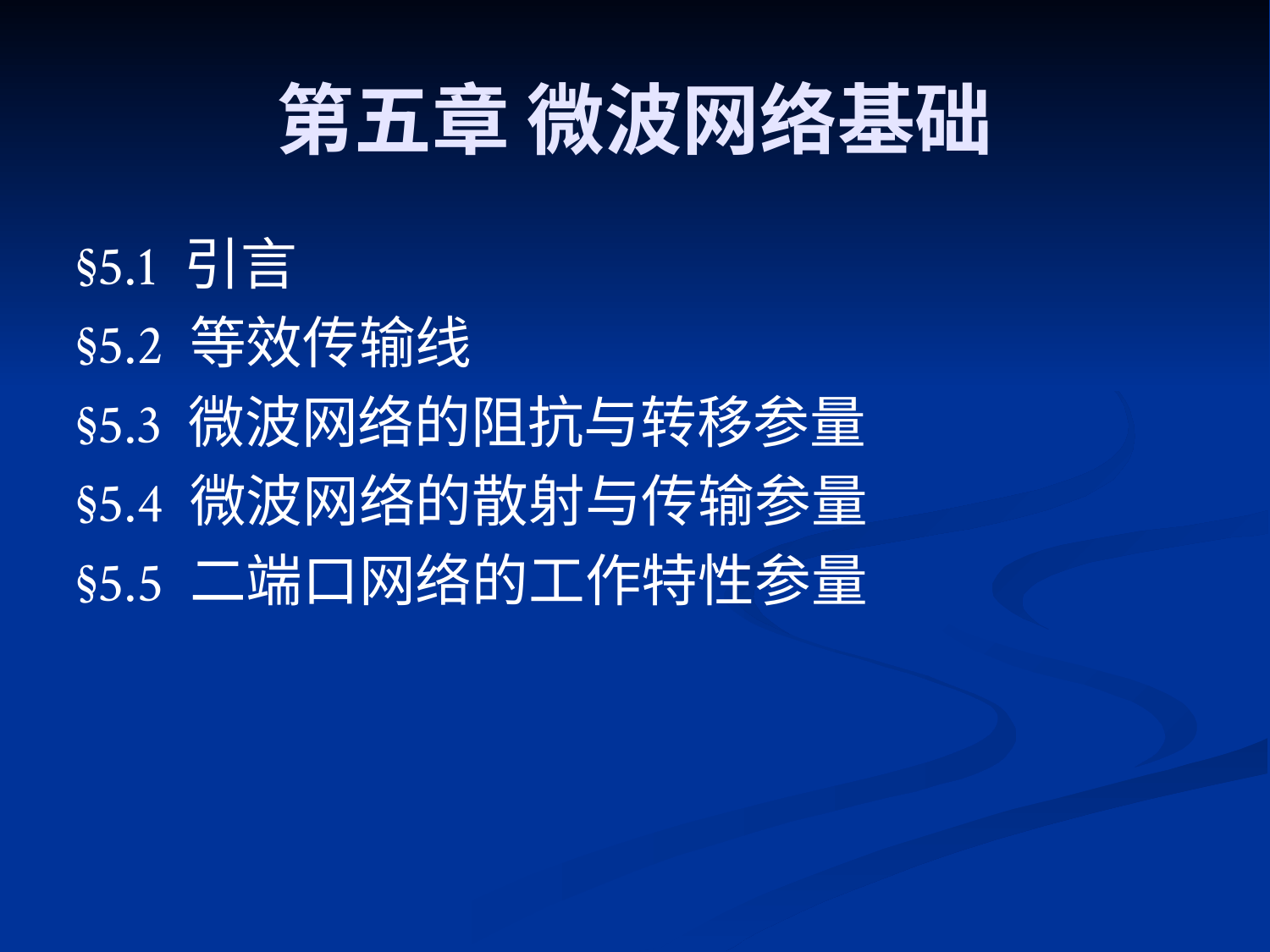

# 第五章 微波网络基础
§5.1 引言
§5.2 等效传输线
§5.3 微波网络的阻抗与转移参量
§5.4 微波网络的散射与传输参量
§5.5 二端口网络的工作特性参量